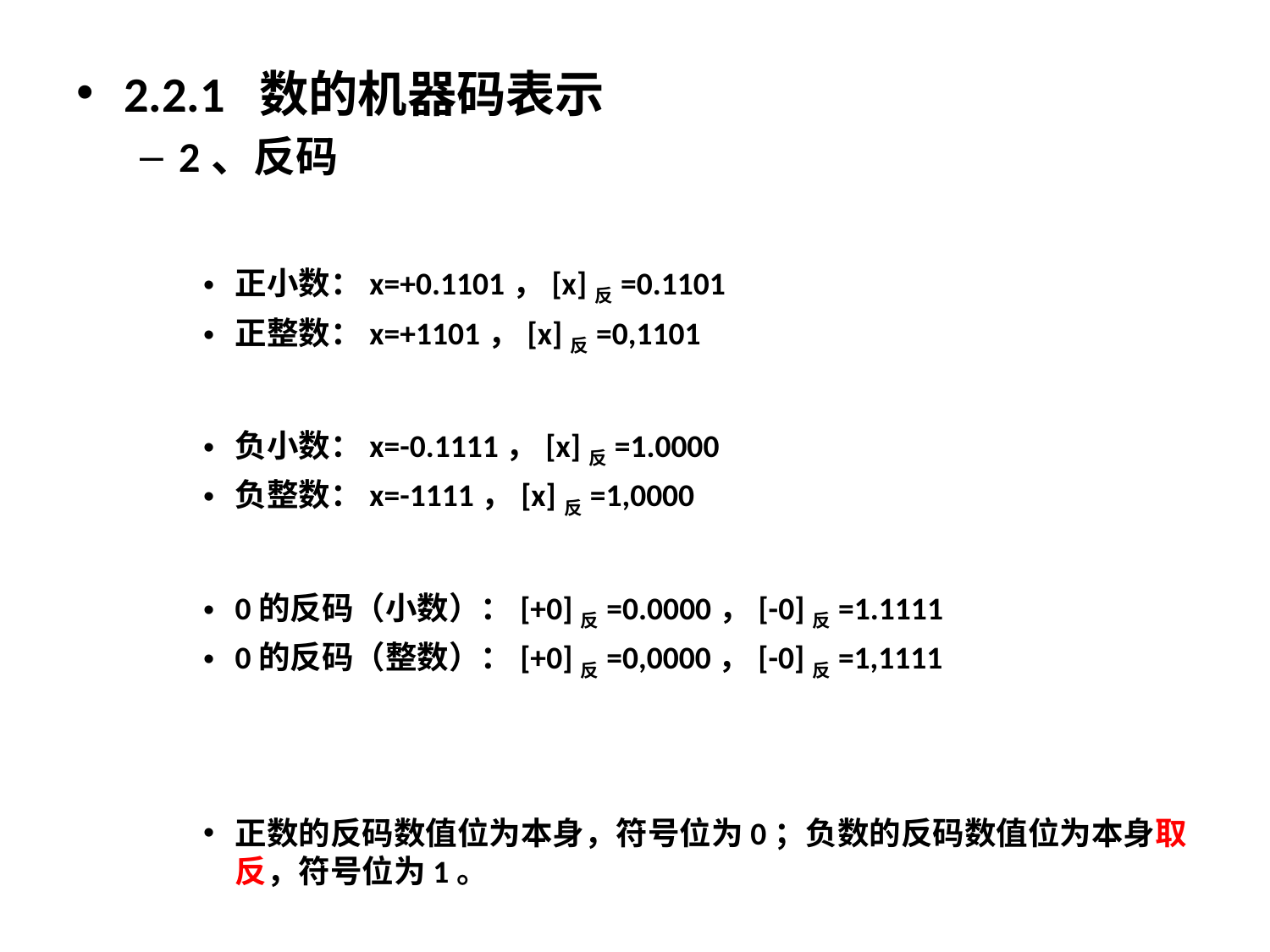

2.2.1  数的机器码表示
2、反码

正小数：x=+0.1101，[x]反=0.1101
正整数：x=+1101，[x]反=0,1101

负小数：x=-0.1111，[x]反=1.0000
负整数：x=-1111，[x]反=1,0000

0的反码（小数）：[+0]反=0.0000，[-0]反=1.1111
0的反码（整数）：[+0]反=0,0000，[-0]反=1,1111

正数的反码数值位为本身，符号位为0；负数的反码数值位为本身取反，符号位为1。

+0的反码和-0的反码是不一样的。